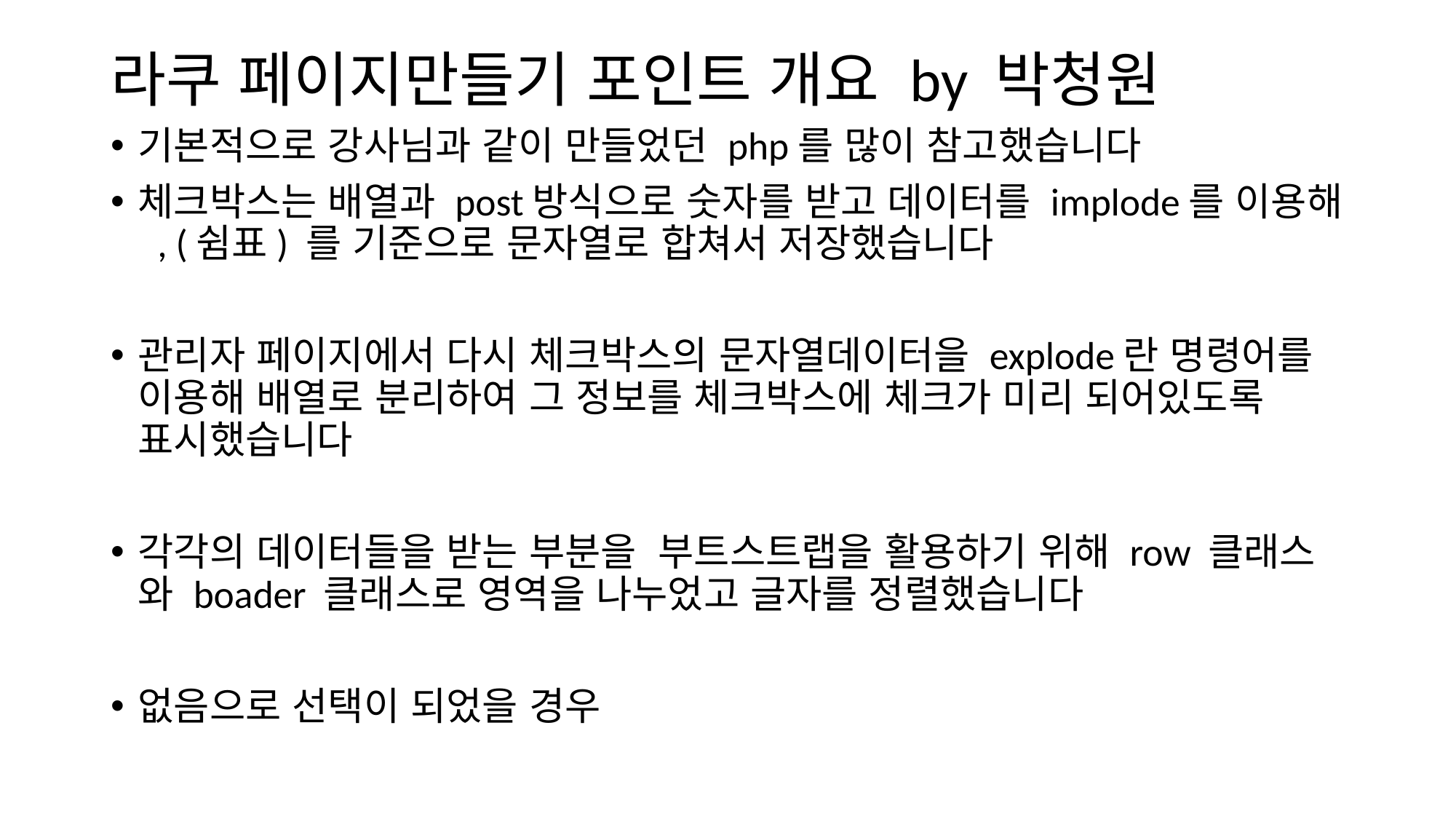

# 라쿠 페이지만들기 포인트 개요 by 박청원
기본적으로 강사님과 같이 만들었던 php를 많이 참고했습니다
체크박스는 배열과 post방식으로 숫자를 받고 데이터를 implode를 이용해  , (쉼표) 를 기준으로 문자열로 합쳐서 저장했습니다

관리자 페이지에서 다시 체크박스의 문자열데이터을 explode란 명령어를 이용해 배열로 분리하여 그 정보를 체크박스에 체크가 미리 되어있도록 표시했습니다

각각의 데이터들을 받는 부분을  부트스트랩을 활용하기 위해 row 클래스 와 boader 클래스로 영역을 나누었고 글자를 정렬했습니다

없음으로 선택이 되었을 경우